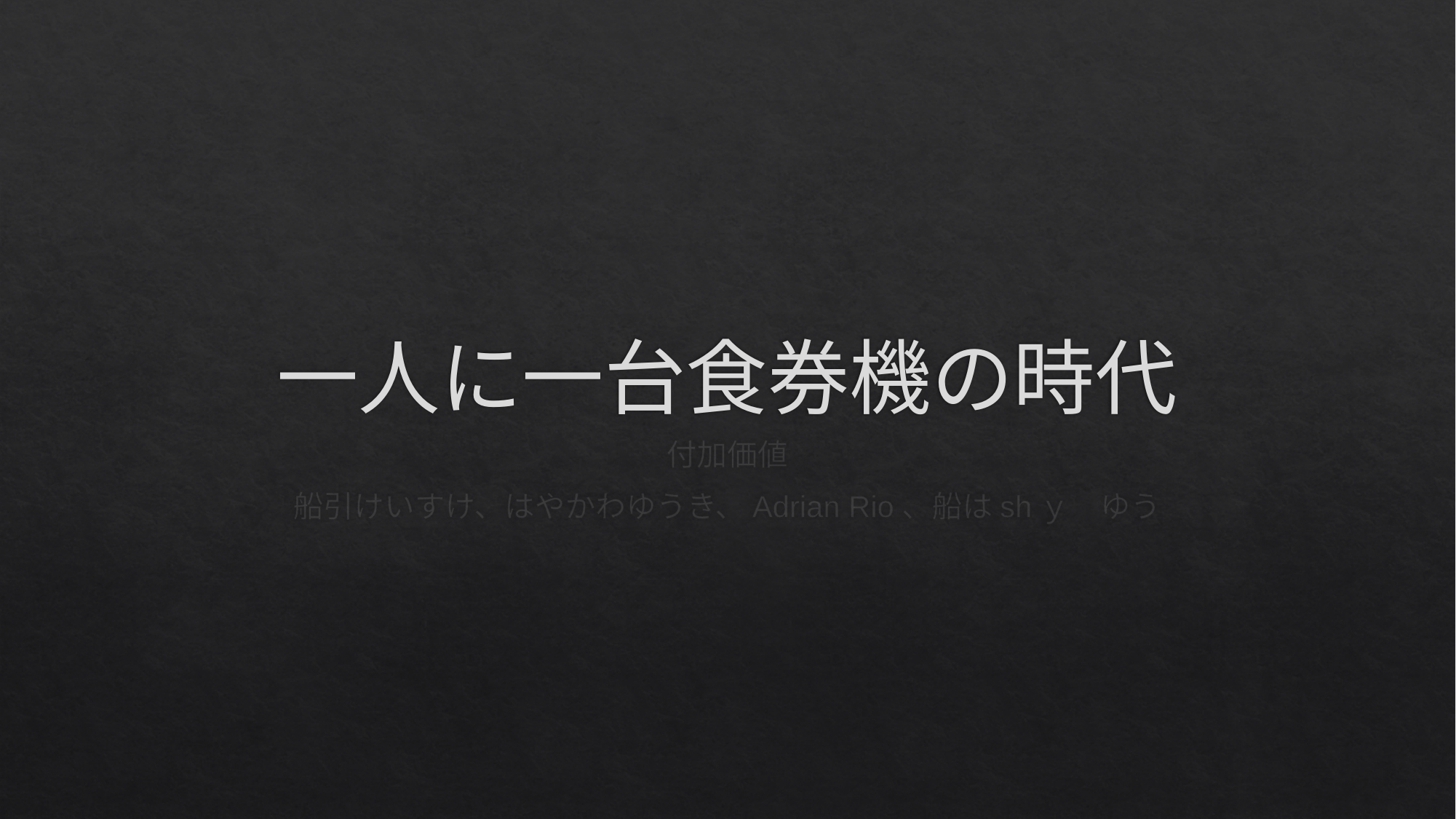

# 一人に一台食券機の時代
付加価値
船引けいすけ、はやかわゆうき、Adrian Rio、船はshｙ　ゆう